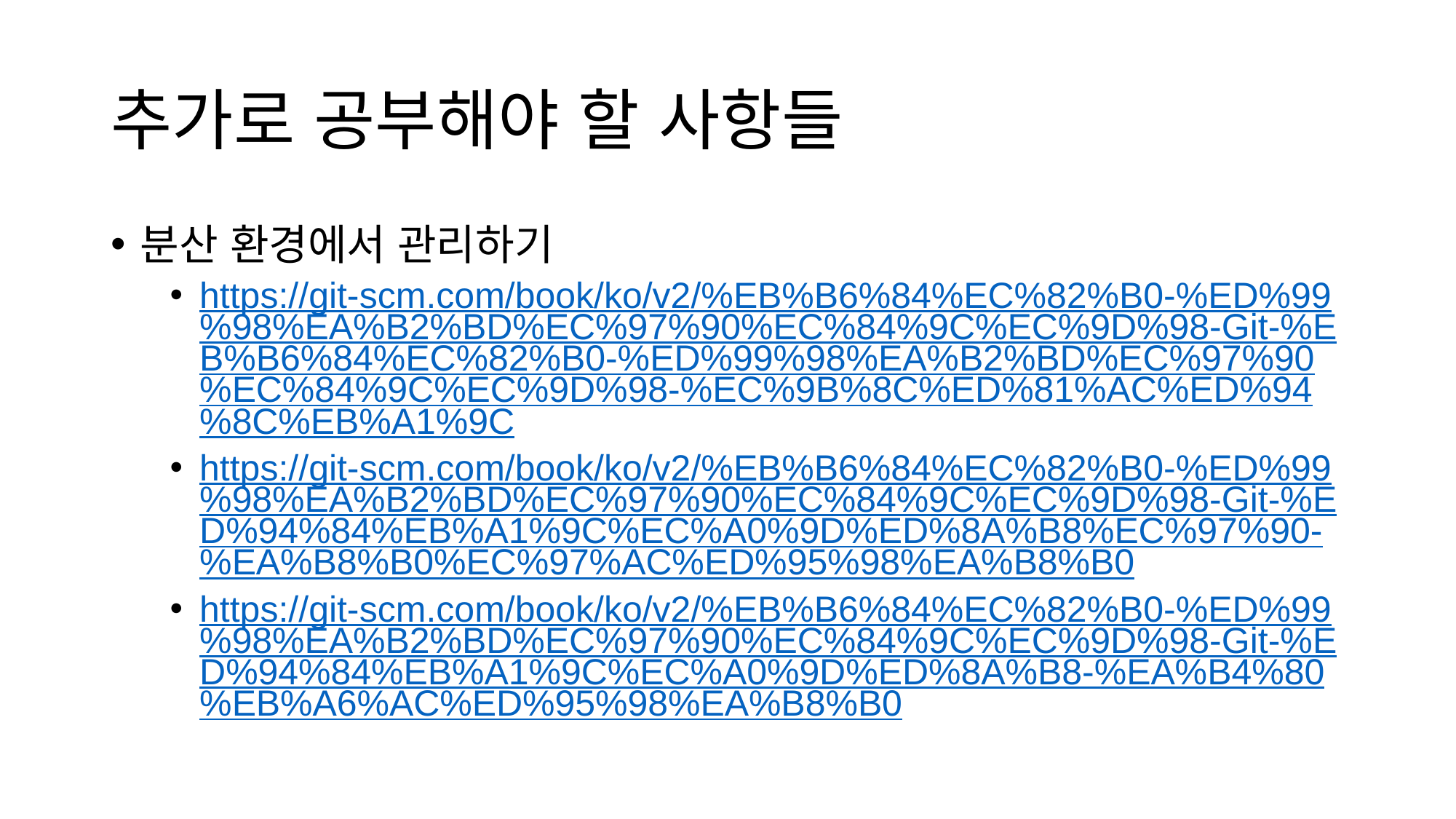

# 추가로 공부해야 할 사항들
분산 환경에서 관리하기
https://git-scm.com/book/ko/v2/%EB%B6%84%EC%82%B0-%ED%99%98%EA%B2%BD%EC%97%90%EC%84%9C%EC%9D%98-Git-%EB%B6%84%EC%82%B0-%ED%99%98%EA%B2%BD%EC%97%90%EC%84%9C%EC%9D%98-%EC%9B%8C%ED%81%AC%ED%94%8C%EB%A1%9C
https://git-scm.com/book/ko/v2/%EB%B6%84%EC%82%B0-%ED%99%98%EA%B2%BD%EC%97%90%EC%84%9C%EC%9D%98-Git-%ED%94%84%EB%A1%9C%EC%A0%9D%ED%8A%B8%EC%97%90-%EA%B8%B0%EC%97%AC%ED%95%98%EA%B8%B0
https://git-scm.com/book/ko/v2/%EB%B6%84%EC%82%B0-%ED%99%98%EA%B2%BD%EC%97%90%EC%84%9C%EC%9D%98-Git-%ED%94%84%EB%A1%9C%EC%A0%9D%ED%8A%B8-%EA%B4%80%EB%A6%AC%ED%95%98%EA%B8%B0